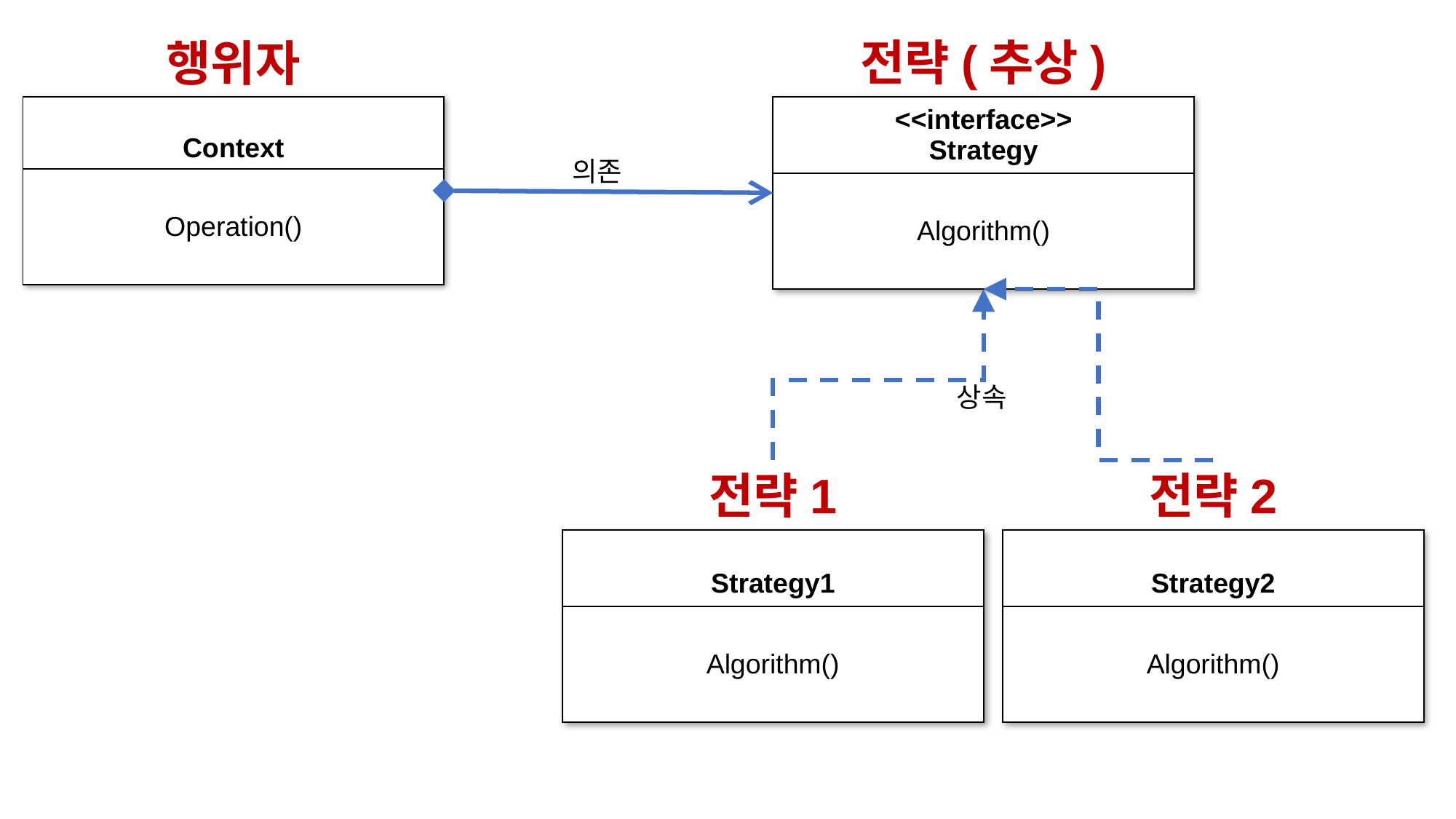

전략(추상)
행위자
| Context |
| --- |
| Operation() |
| <<interface>> Strategy |
| --- |
| Algorithm() |
의존
상속
전략1
전략2
| Strategy1 |
| --- |
| Algorithm() |
| Strategy2 |
| --- |
| Algorithm() |